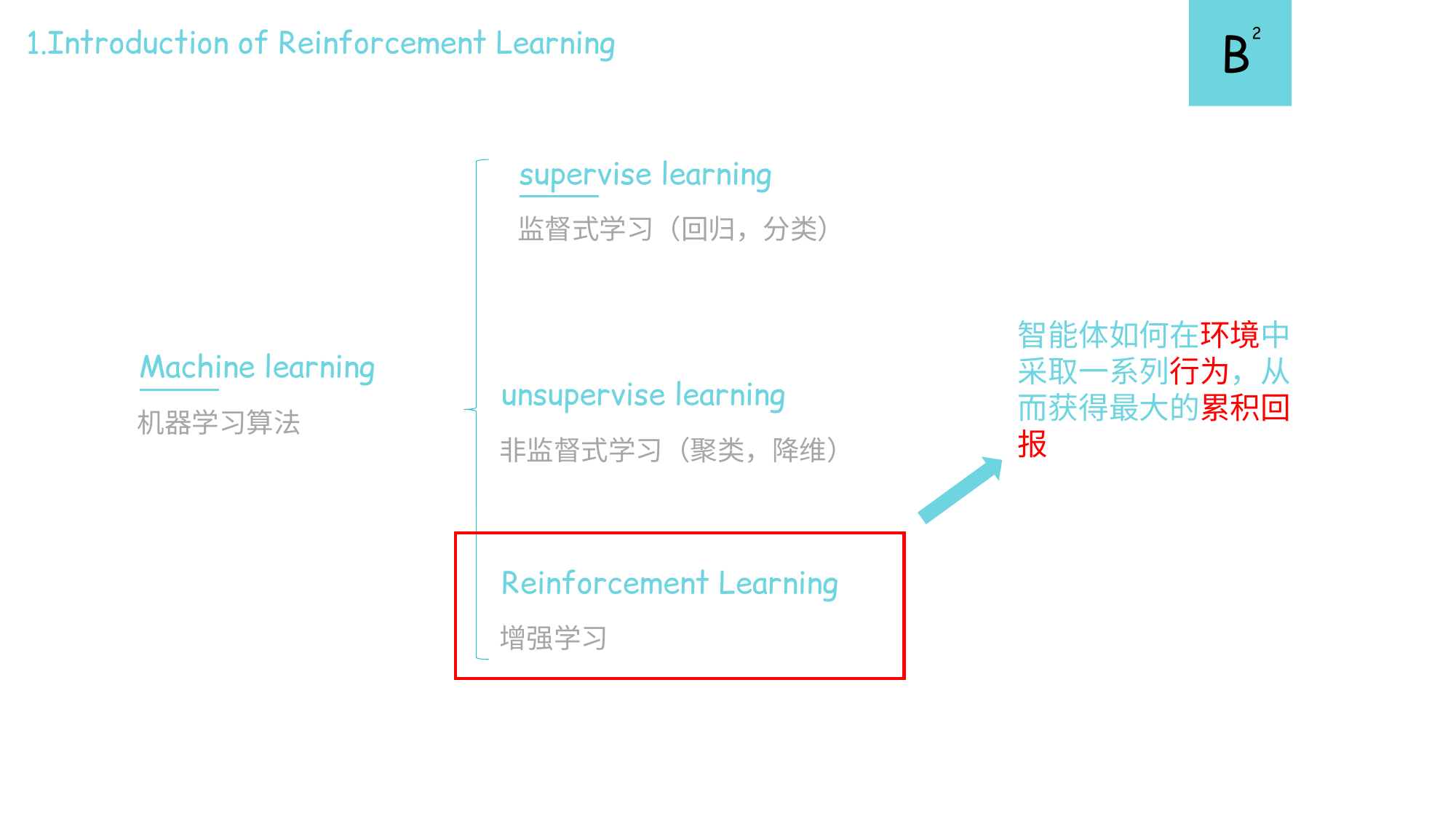

B
2
1.Introduction of Reinforcement Learning
supervise learning

监督式学习（回归，分类）
智能体如何在环境中采取一系列行为，从而获得最大的累积回报
Machine learning
unsupervise learning
机器学习算法
非监督式学习（聚类，降维）

Reinforcement Learning
增强学习